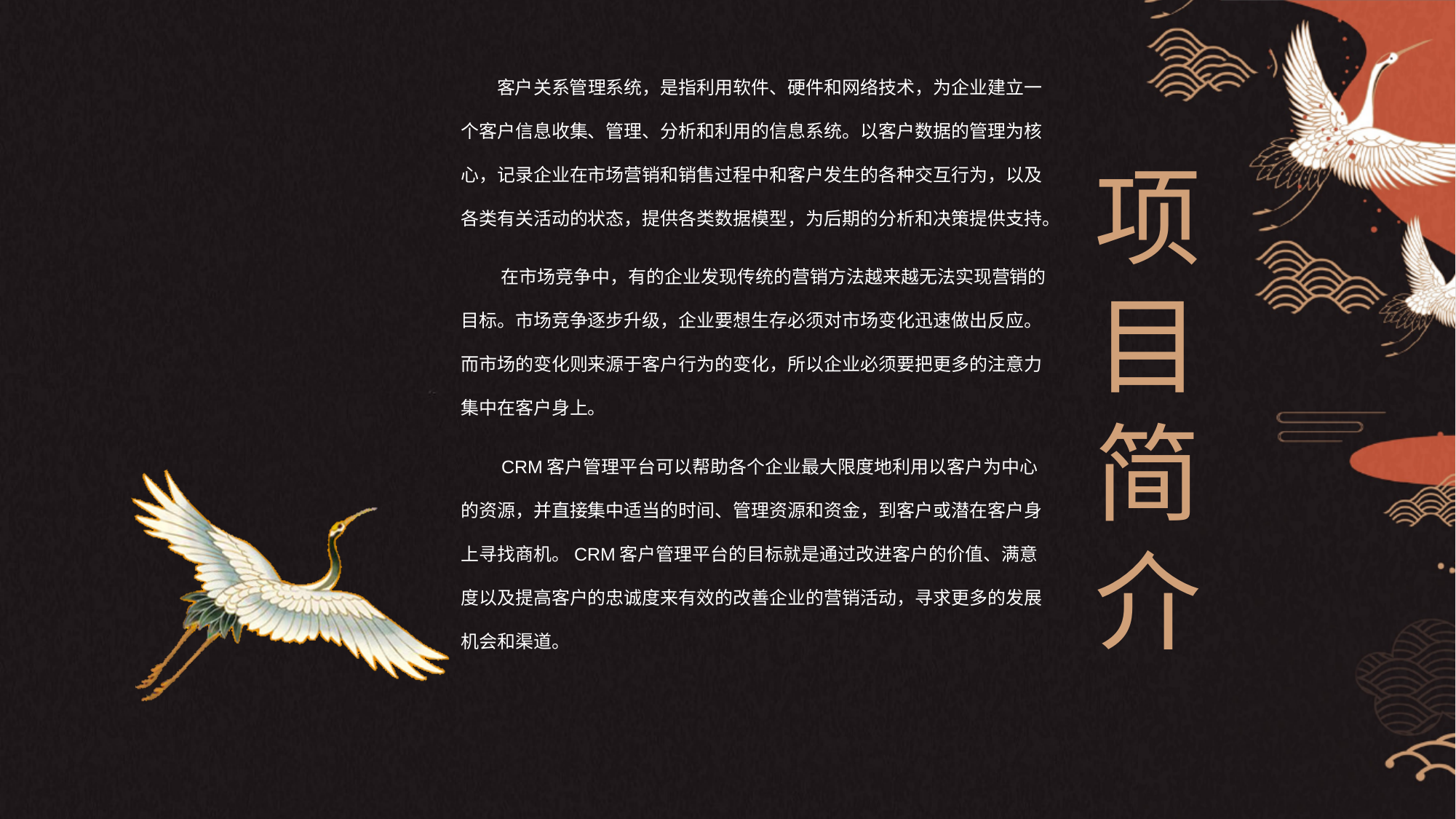

客户关系管理系统，是指利用软件、硬件和网络技术，为企业建立一个客户信息收集、管理、分析和利用的信息系统。以客户数据的管理为核心，记录企业在市场营销和销售过程中和客户发生的各种交互行为，以及各类有关活动的状态，提供各类数据模型，为后期的分析和决策提供支持。
         在市场竞争中，有的企业发现传统的营销方法越来越无法实现营销的目标。市场竞争逐步升级，企业要想生存必须对市场变化迅速做出反应。而市场的变化则来源于客户行为的变化，所以企业必须要把更多的注意力集中在客户身上。
        CRM客户管理平台可以帮助各个企业最大限度地利用以客户为中心的资源，并直接集中适当的时间、管理资源和资金，到客户或潜在客户身上寻找商机。CRM客户管理平台的目标就是通过改进客户的价值、满意度以及提高客户的忠诚度来有效的改善企业的营销活动，寻求更多的发展机会和渠道。
# 项目简介